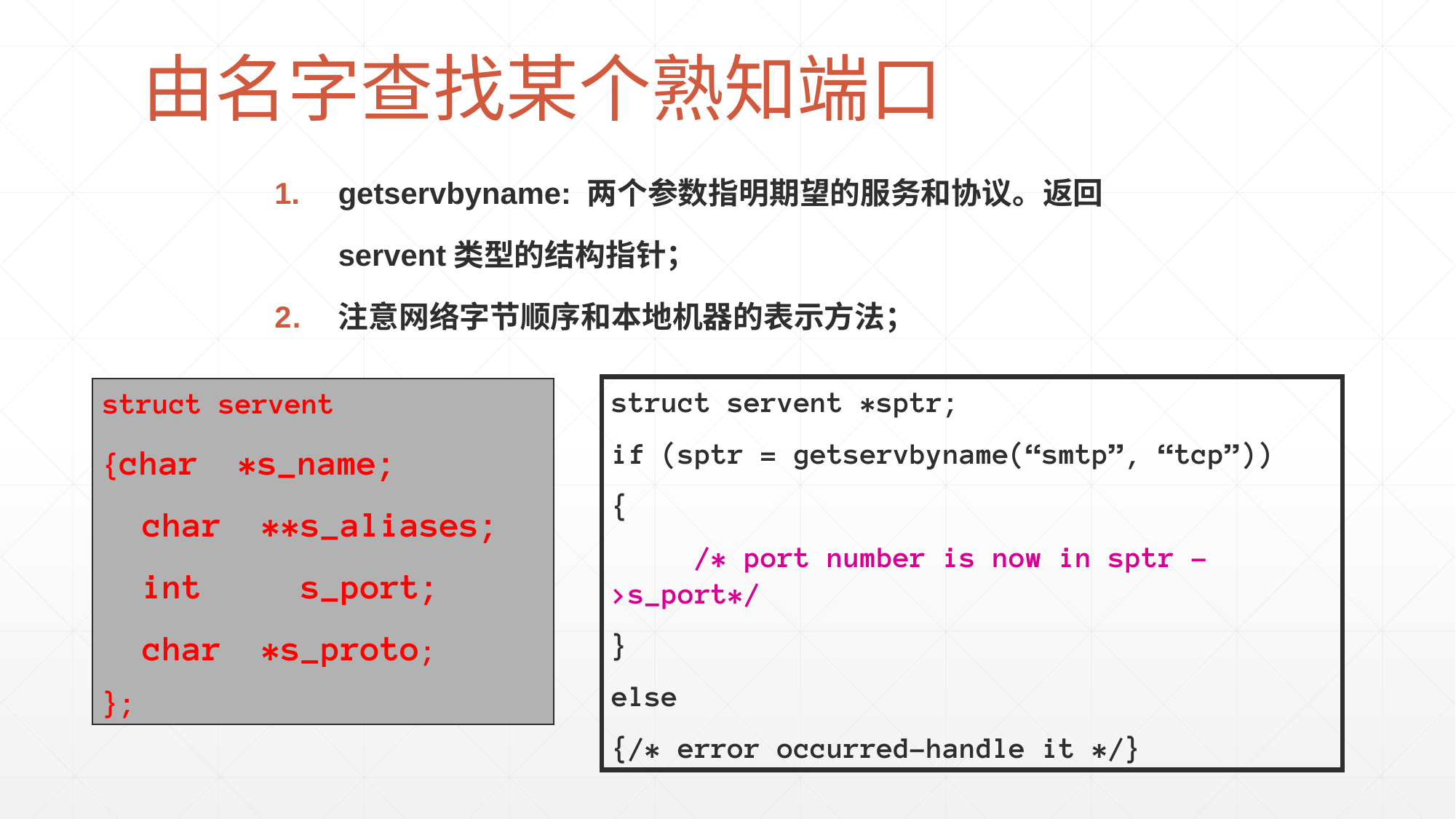

# 由名字查找某个熟知端口
getservbyname: 两个参数指明期望的服务和协议。返回servent类型的结构指针；
注意网络字节顺序和本地机器的表示方法；
struct servent *sptr;
if (sptr = getservbyname(“smtp”, “tcp”))
{
     /* port number is now in sptr ->s_port*/
}
else
{/* error occurred-handle it */}
struct servent
{char  *s_name;
  char  **s_aliases;
  int     s_port;
  char  *s_proto;
};